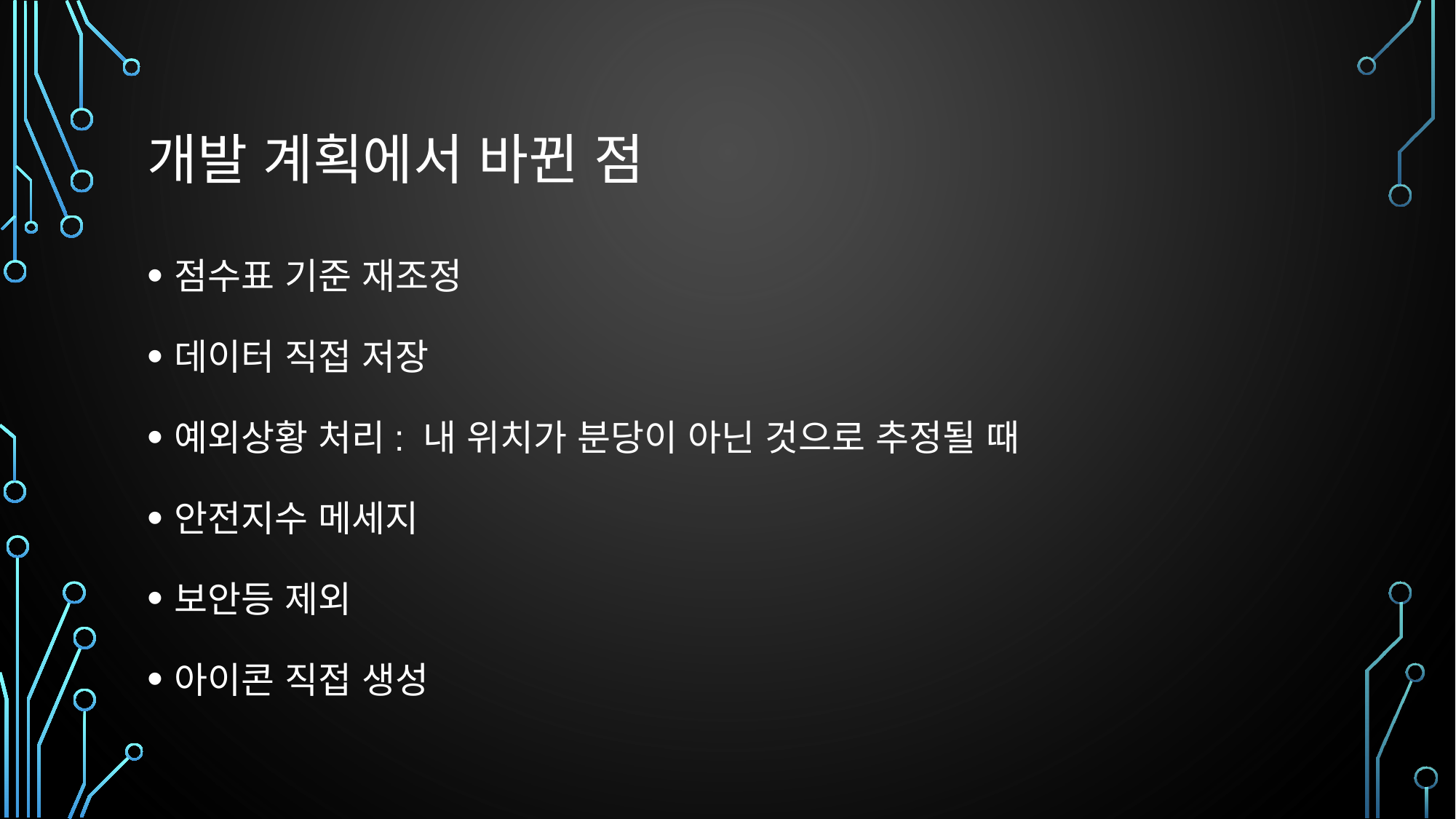

# 개발 계획에서 바뀐 점
점수표 기준 재조정
데이터 직접 저장
예외상황 처리: 내 위치가 분당이 아닌 것으로 추정될 때
안전지수 메세지
보안등 제외
아이콘 직접 생성